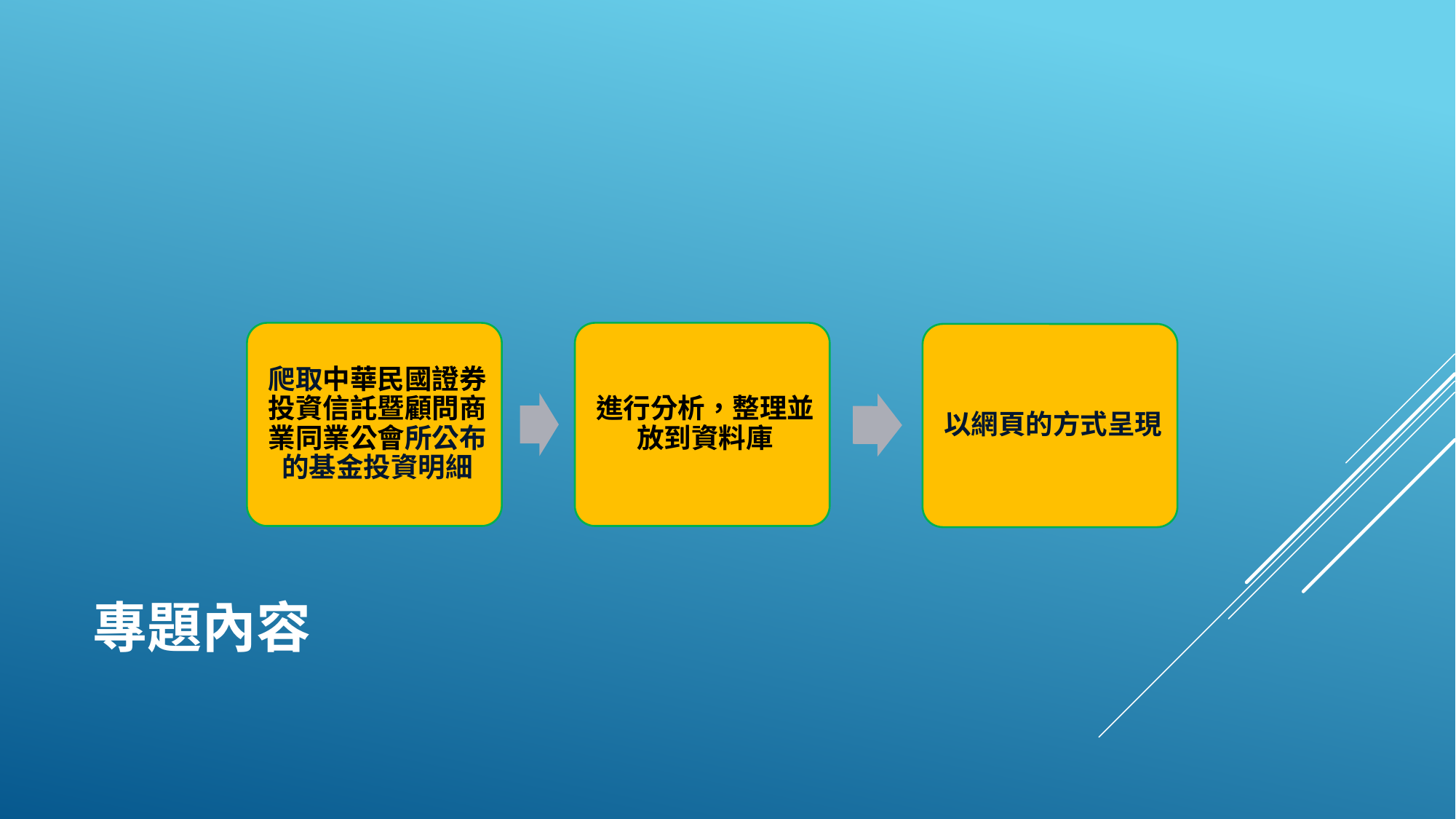

爬取中華民國證券投資信託暨顧問商業同業公會所公布的基金投資明細

進行分析，整理並放到資料庫

以網頁的方式呈現

# 專題內容